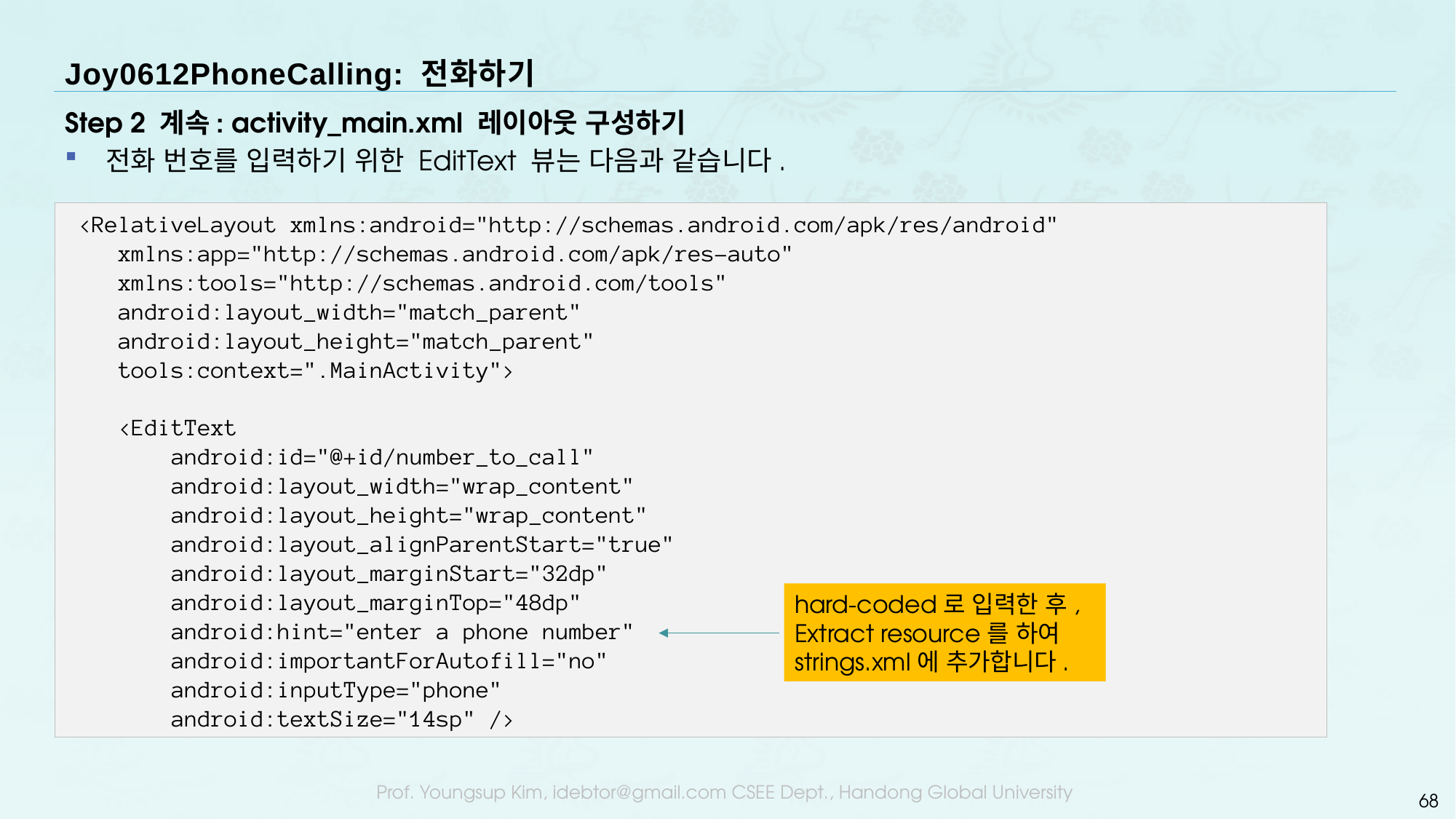

# Joy0612PhoneCalling: 전화하기
Step 2 계속: activity_main.xml 레이아웃 구성하기
전화 번호를 입력하기 위한 EditText 뷰는 다음과 같습니다.

 <RelativeLayout xmlns:android="http://schemas.android.com/apk/res/android"
    xmlns:app="http://schemas.android.com/apk/res-auto"
    xmlns:tools="http://schemas.android.com/tools"
    android:layout_width="match_parent"
    android:layout_height="match_parent"
    tools:context=".MainActivity">

    <EditText
        android:id="@+id/number_to_call"
        android:layout_width="wrap_content"
        android:layout_height="wrap_content"
        android:layout_alignParentStart="true"
        android:layout_marginStart="32dp"
        android:layout_marginTop="48dp"
        android:hint="enter a phone number"
        android:importantForAutofill="no"
        android:inputType="phone"
        android:textSize="14sp" />
hard-coded로 입력한 후,
Extract resource를 하여
strings.xml에 추가합니다.
68